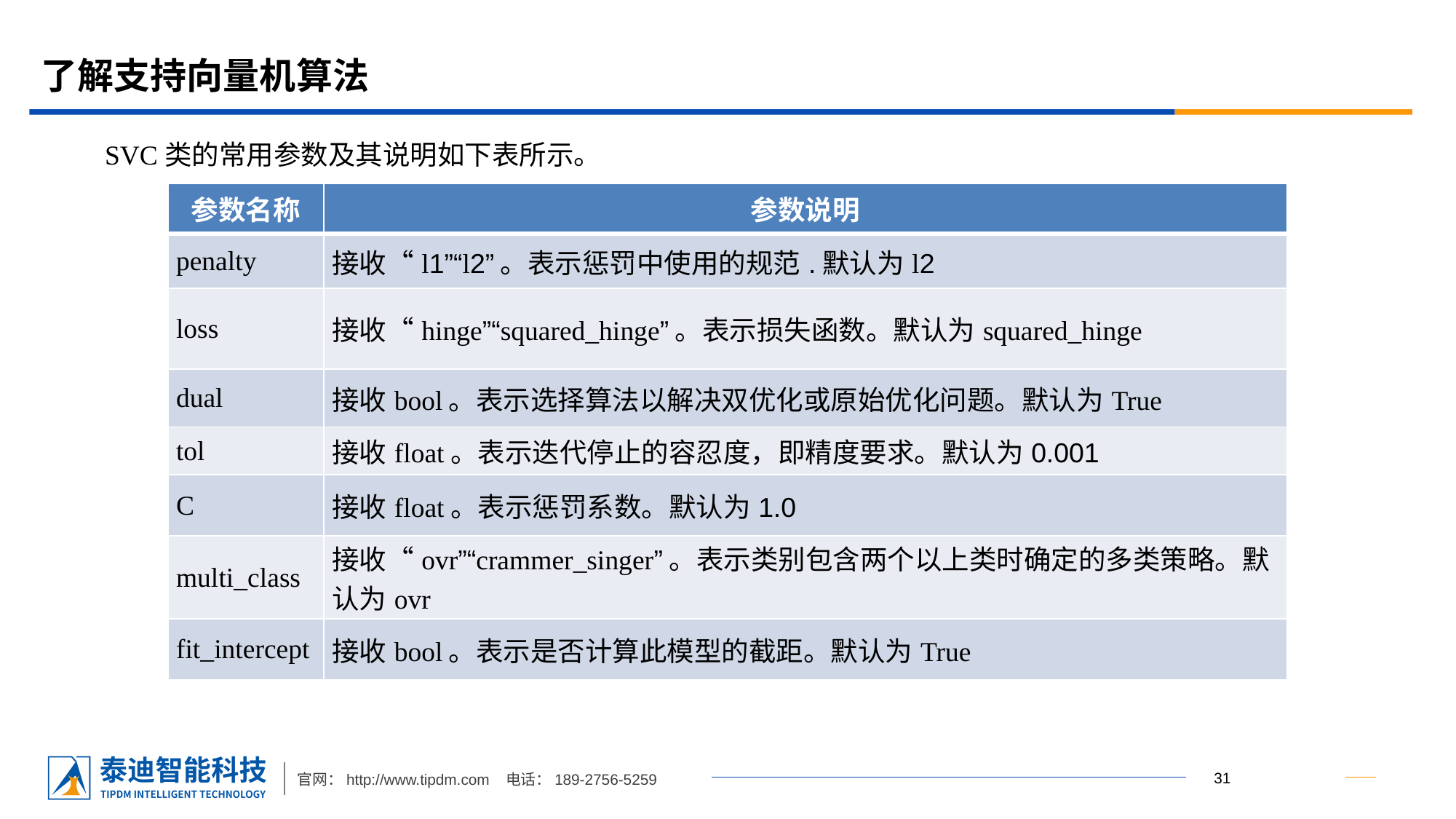

# 了解支持向量机算法
SVC类的常用参数及其说明如下表所示。
| 参数名称 | 参数说明 |
| --- | --- |
| penalty | 接收“l1”“l2”。表示惩罚中使用的规范.默认为l2 |
| loss | 接收“hinge”“squared\_hinge”。表示损失函数。默认为squared\_hinge |
| dual | 接收bool。表示选择算法以解决双优化或原始优化问题。默认为True |
| tol | 接收float。表示迭代停止的容忍度，即精度要求。默认为0.001 |
| C | 接收float。表示惩罚系数。默认为1.0 |
| multi\_class | 接收“ovr”“crammer\_singer”。表示类别包含两个以上类时确定的多类策略。默认为ovr |
| fit\_intercept | 接收bool。表示是否计算此模型的截距。默认为True |